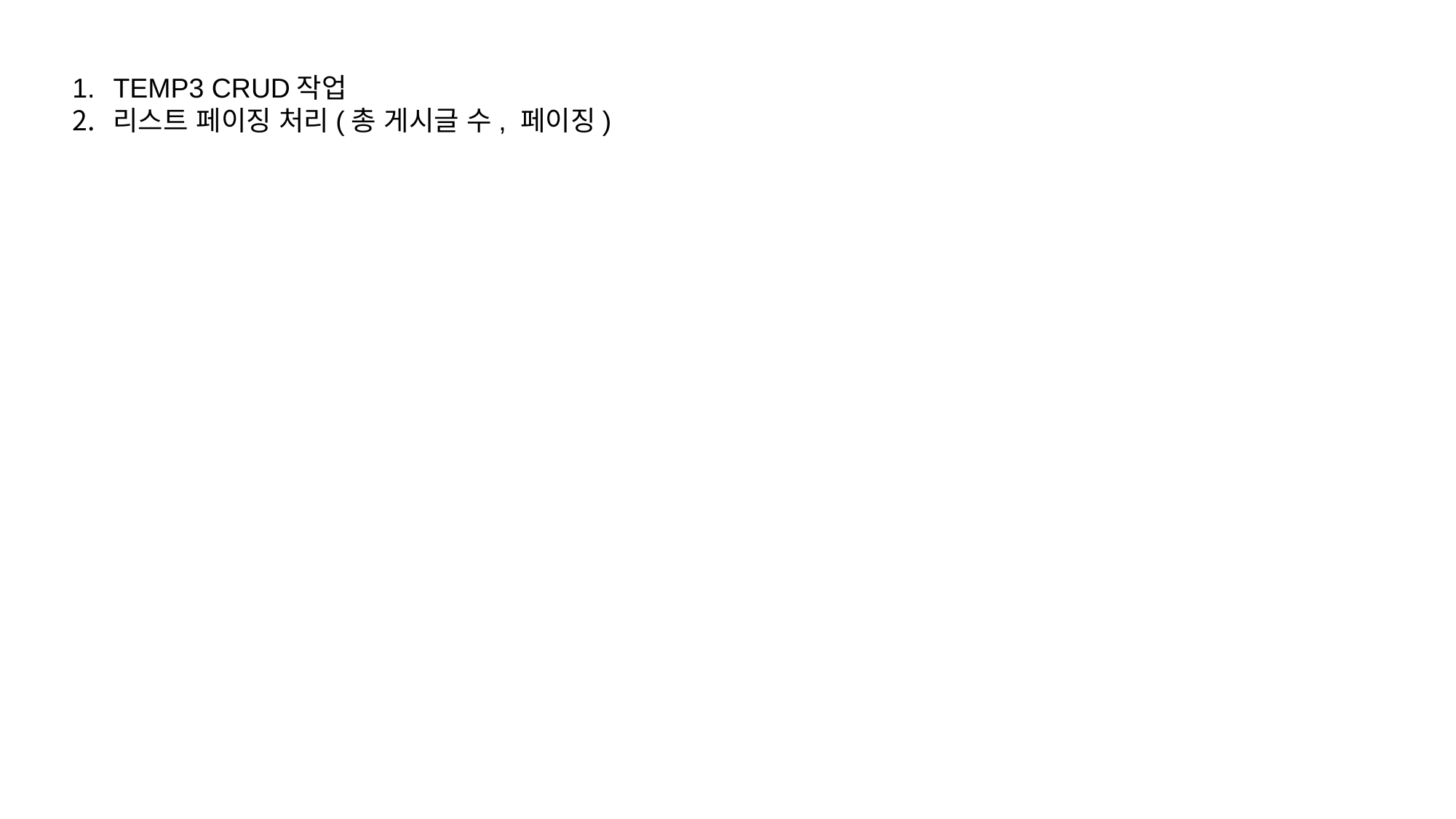

TEMP3 CRUD작업
리스트 페이징 처리(총 게시글 수, 페이징)